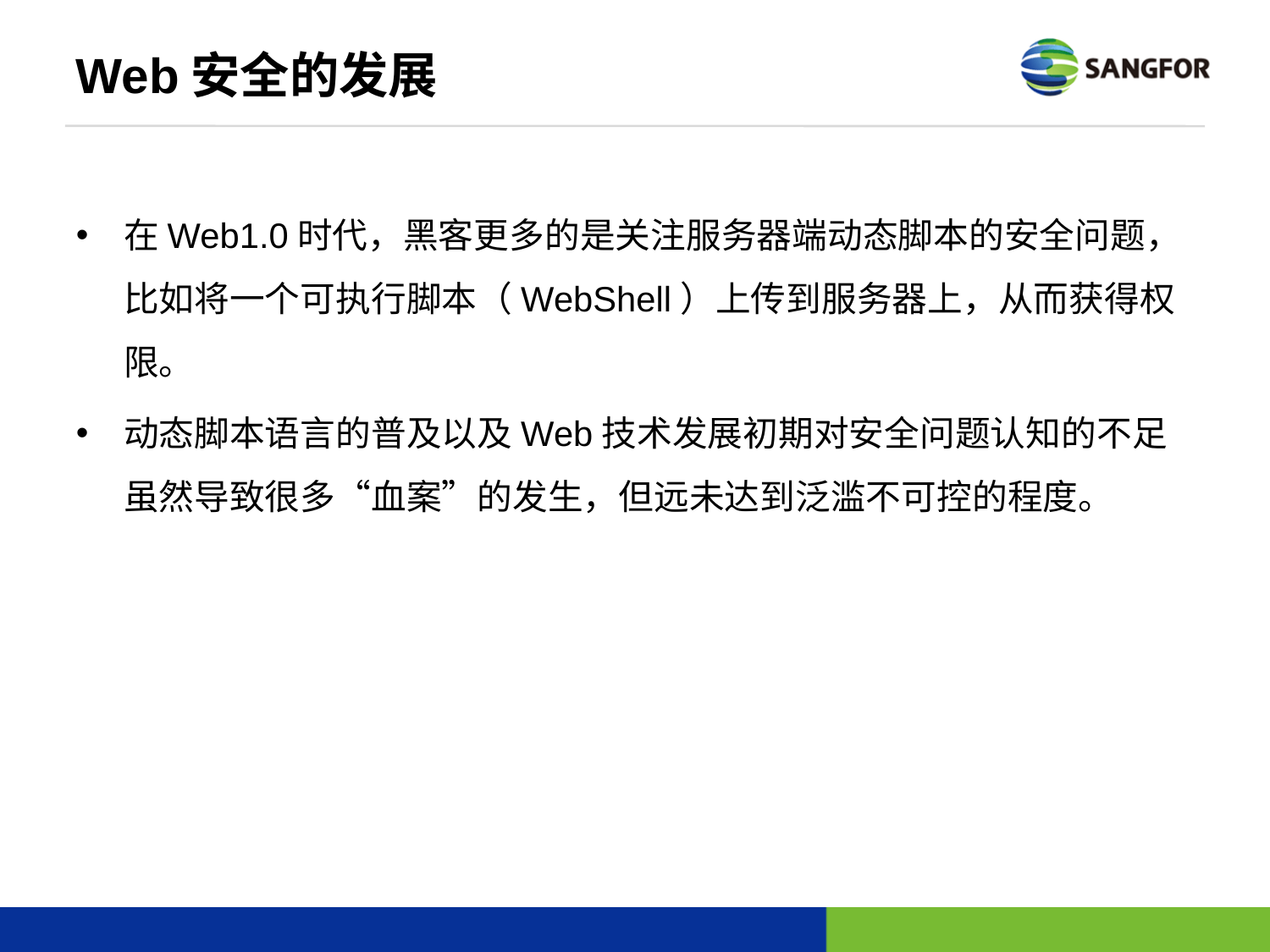

# Web安全的发展
在Web1.0时代，黑客更多的是关注服务器端动态脚本的安全问题，比如将一个可执行脚本（WebShell）上传到服务器上，从而获得权限。
动态脚本语言的普及以及Web技术发展初期对安全问题认知的不足虽然导致很多“血案”的发生，但远未达到泛滥不可控的程度。